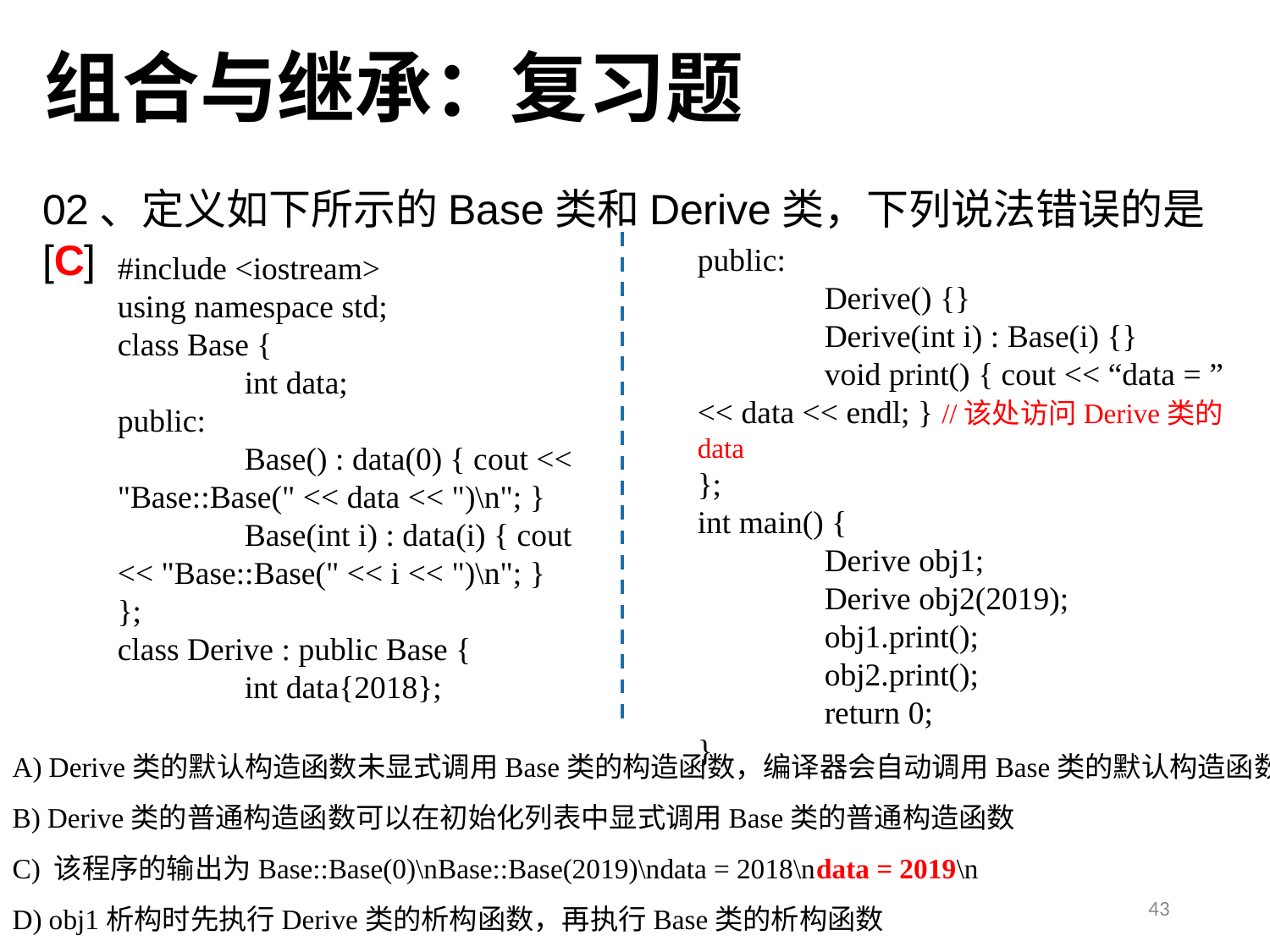

组合与继承：复习题
02、定义如下所示的Base类和Derive类，下列说法错误的是[C]
public:
	Derive() {}
	Derive(int i) : Base(i) {}
	void print() { cout << “data = ” << data << endl; } //该处访问Derive类的data
};
int main() {
	Derive obj1;
	Derive obj2(2019);
	obj1.print();
	obj2.print();
	return 0;
}
#include <iostream>
using namespace std;
class Base {
	int data;
public:
	Base() : data(0) { cout << "Base::Base(" << data << ")\n"; }
	Base(int i) : data(i) { cout << "Base::Base(" << i << ")\n"; }
};
class Derive : public Base {
	int data{2018};

A) Derive类的默认构造函数未显式调用Base类的构造函数，编译器会自动调用Base类的默认构造函数
B) Derive类的普通构造函数可以在初始化列表中显式调用Base类的普通构造函数
C) 该程序的输出为Base::Base(0)\nBase::Base(2019)\ndata = 2018\ndata = 2019\n
D) obj1析构时先执行Derive类的析构函数，再执行Base类的析构函数
43